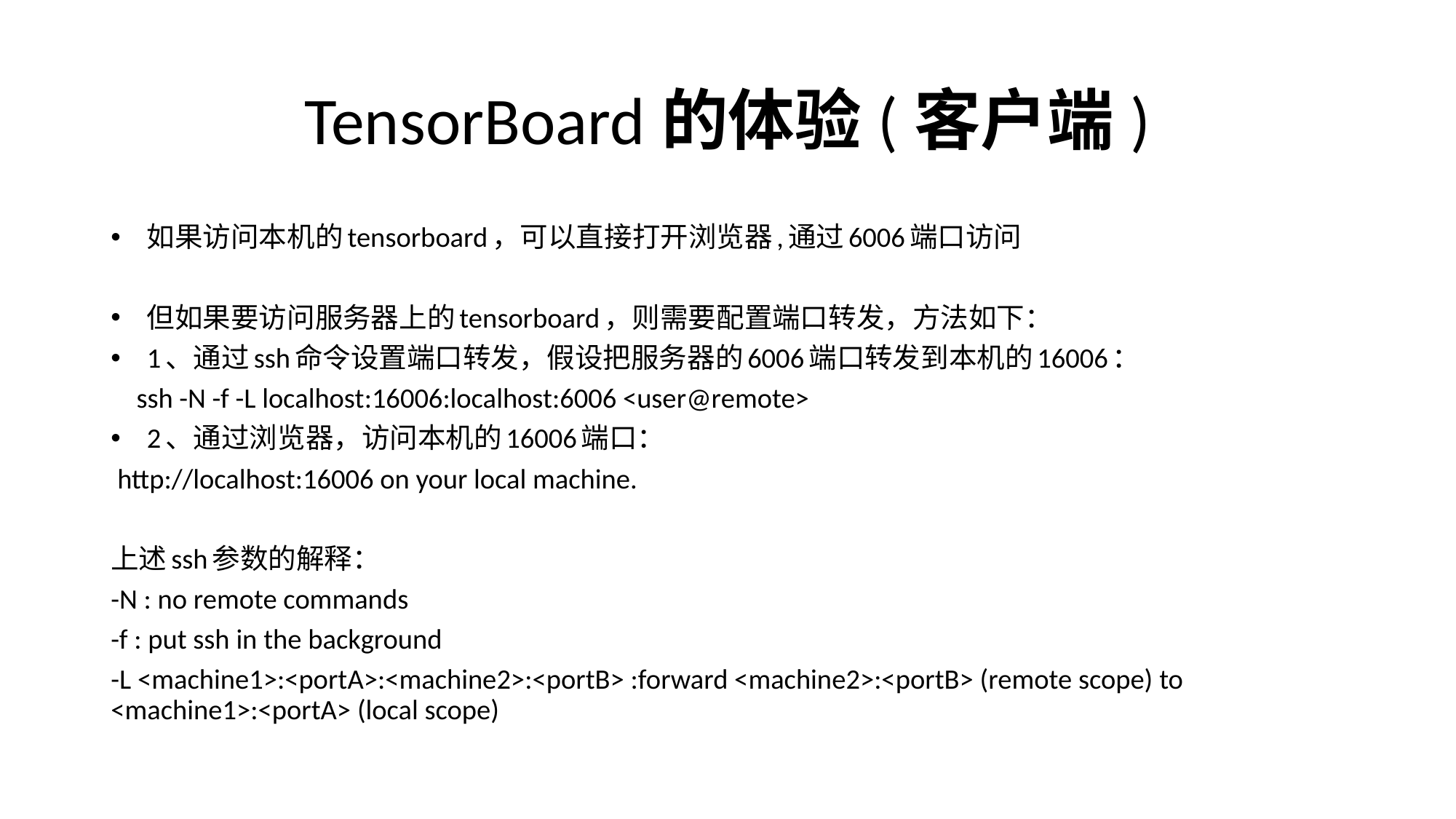

# TensorBoard的体验(客户端)
如果访问本机的tensorboard，可以直接打开浏览器,通过6006端口访问

但如果要访问服务器上的tensorboard，则需要配置端口转发，方法如下：
1、通过ssh命令设置端口转发，假设把服务器的6006端口转发到本机的16006：
    ssh -N -f -L localhost:16006:localhost:6006 <user@remote>
2、通过浏览器，访问本机的16006端口：
 http://localhost:16006 on your local machine.

上述ssh参数的解释：
-N : no remote commands
-f : put ssh in the background
-L <machine1>:<portA>:<machine2>:<portB> :forward <machine2>:<portB> (remote scope) to <machine1>:<portA> (local scope)